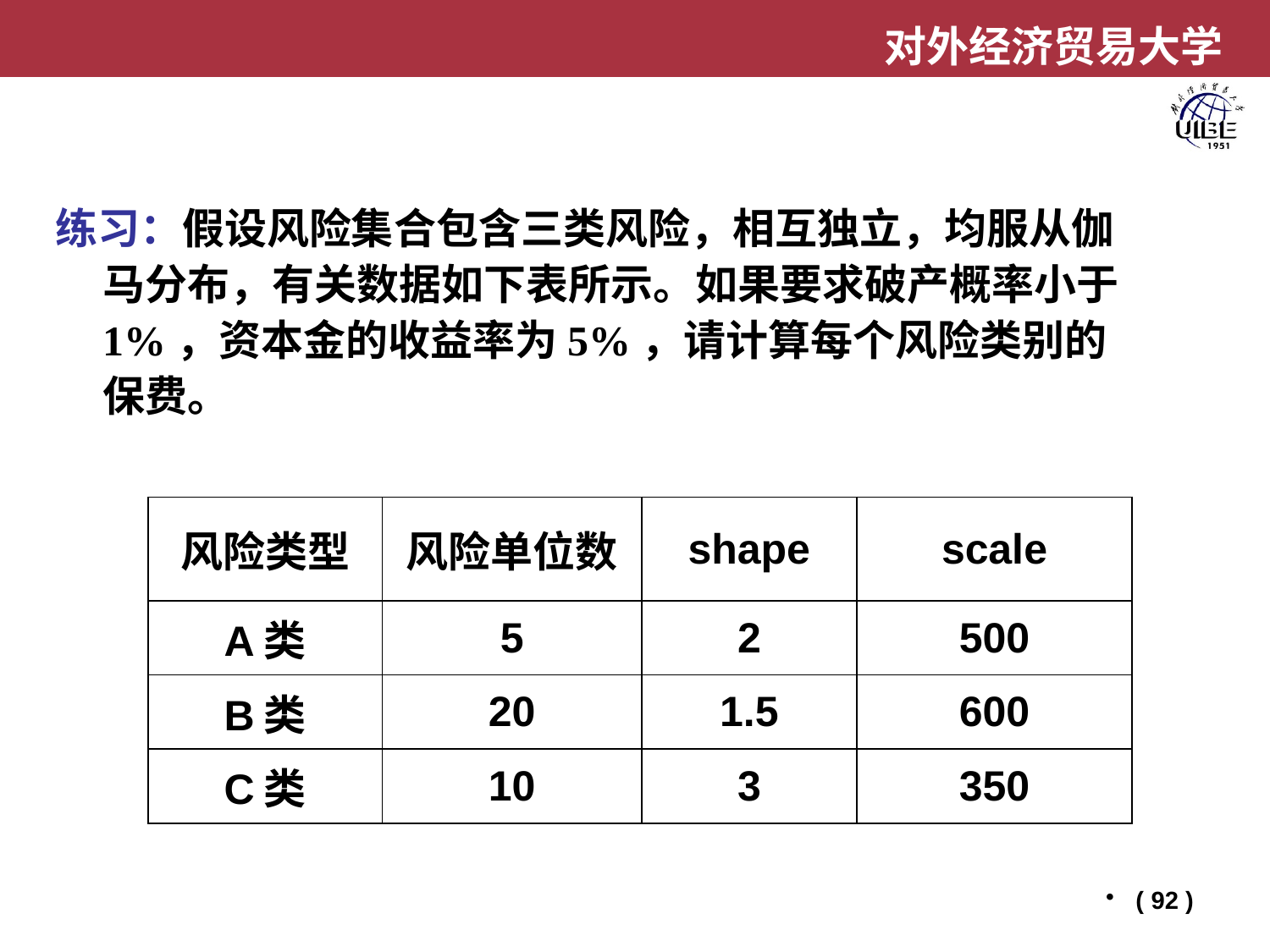

练习：假设风险集合包含三类风险，相互独立，均服从伽马分布，有关数据如下表所示。如果要求破产概率小于1%，资本金的收益率为5%，请计算每个风险类别的保费。
| 风险类型 | 风险单位数 | shape | scale |
| --- | --- | --- | --- |
| A类 | 5 | 2 | 500 |
| B类 | 20 | 1.5 | 600 |
| C类 | 10 | 3 | 350 |
( 92 )